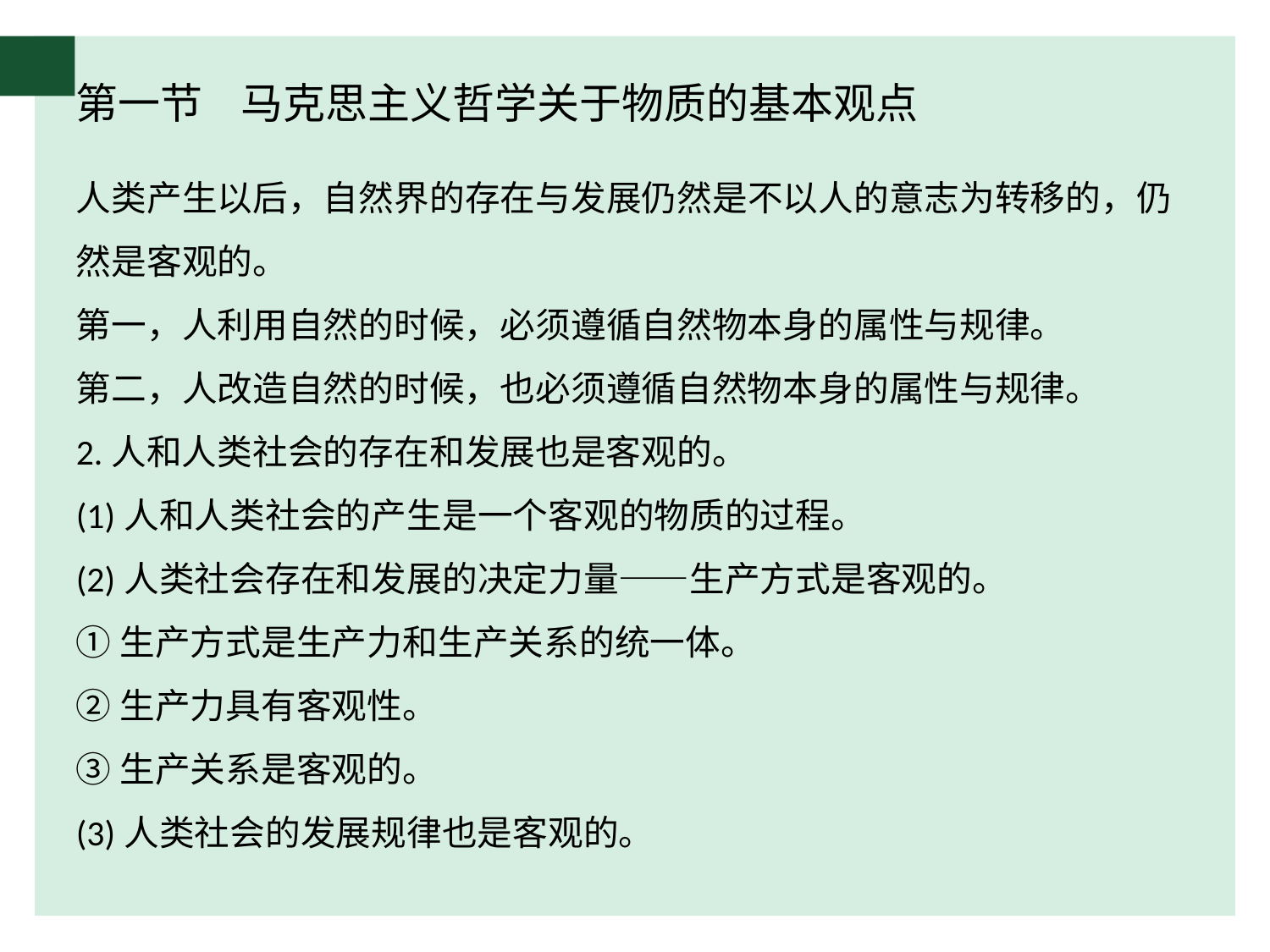

# 第一节    马克思主义哲学关于物质的基本观点
人类产生以后，自然界的存在与发展仍然是不以人的意志为转移的，仍然是客观的。
第一，人利用自然的时候，必须遵循自然物本身的属性与规律。
第二，人改造自然的时候，也必须遵循自然物本身的属性与规律。
2.人和人类社会的存在和发展也是客观的。
(1)人和人类社会的产生是一个客观的物质的过程。
(2)人类社会存在和发展的决定力量——生产方式是客观的。
①生产方式是生产力和生产关系的统一体。
②生产力具有客观性。
③生产关系是客观的。
(3)人类社会的发展规律也是客观的。